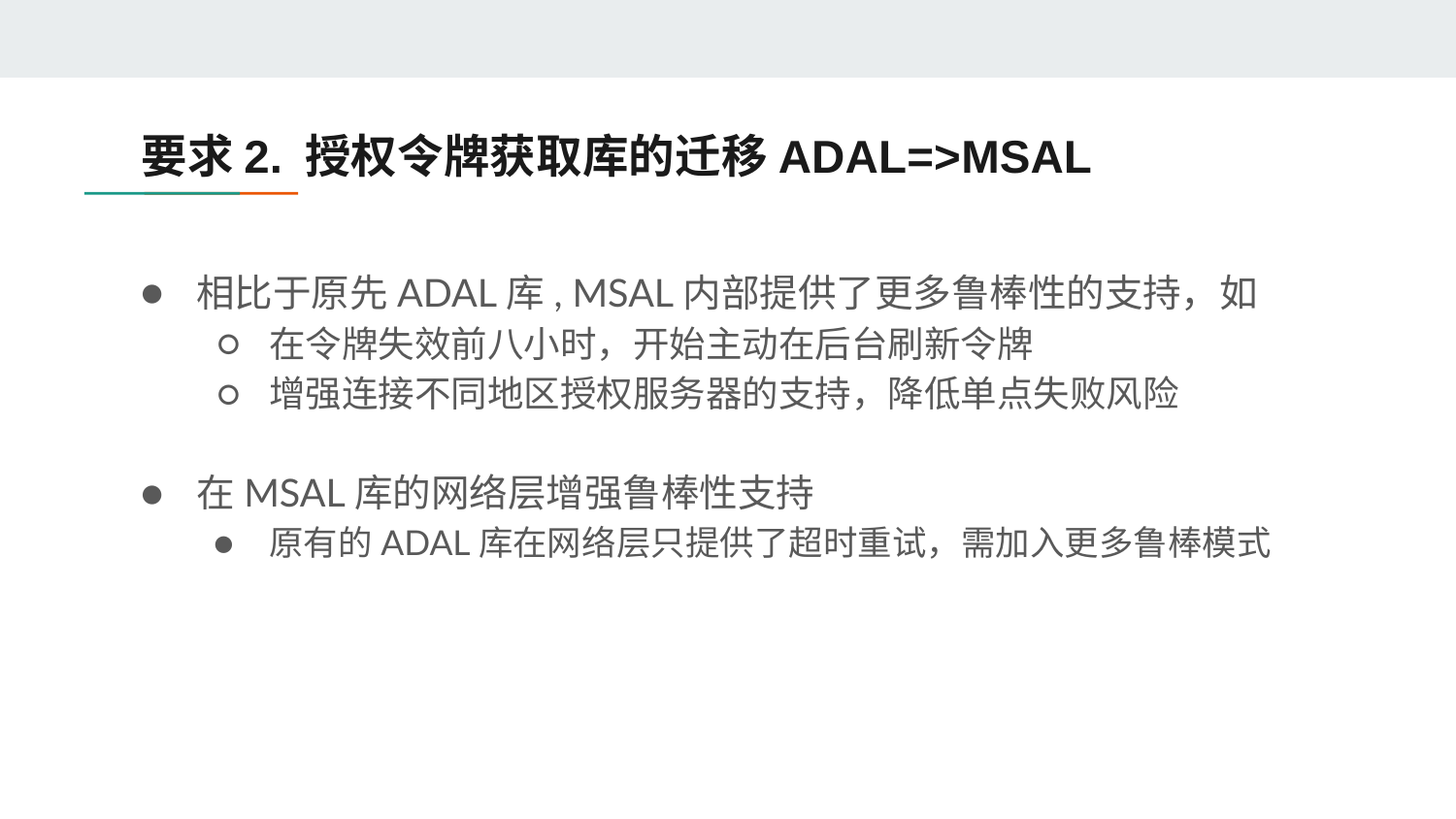

# 要求2. 授权令牌获取库的迁移ADAL=>MSAL
相比于原先ADAL库, MSAL内部提供了更多鲁棒性的支持，如
在令牌失效前八小时，开始主动在后台刷新令牌
增强连接不同地区授权服务器的支持，降低单点失败风险

在MSAL库的网络层增强鲁棒性支持
原有的ADAL库在网络层只提供了超时重试，需加入更多鲁棒模式